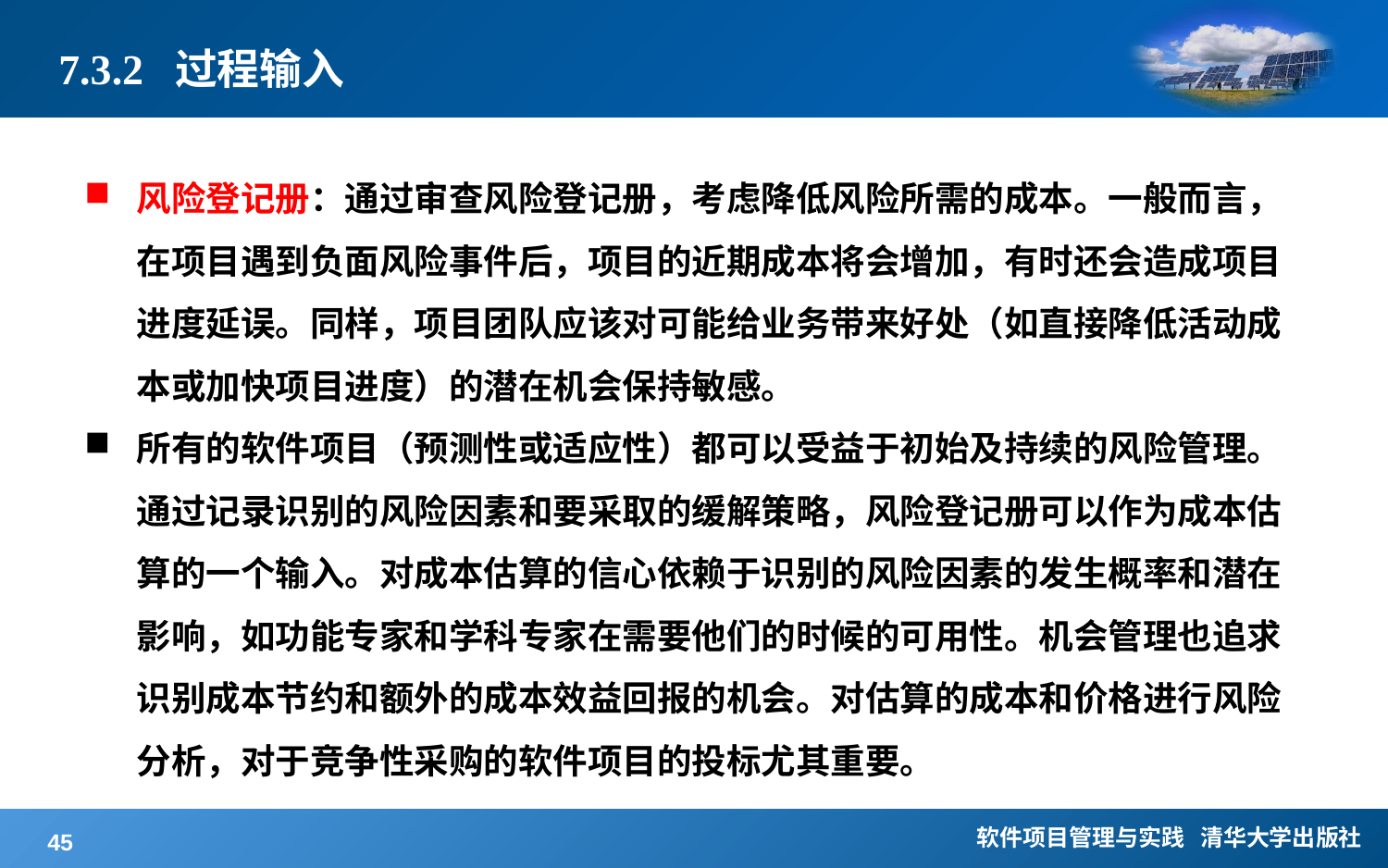

# 7.3.2  过程输入
风险登记册：通过审查风险登记册，考虑降低风险所需的成本。一般而言，在项目遇到负面风险事件后，项目的近期成本将会增加，有时还会造成项目进度延误。同样，项目团队应该对可能给业务带来好处（如直接降低活动成本或加快项目进度）的潜在机会保持敏感。
所有的软件项目（预测性或适应性）都可以受益于初始及持续的风险管理。通过记录识别的风险因素和要采取的缓解策略，风险登记册可以作为成本估算的一个输入。对成本估算的信心依赖于识别的风险因素的发生概率和潜在影响，如功能专家和学科专家在需要他们的时候的可用性。机会管理也追求识别成本节约和额外的成本效益回报的机会。对估算的成本和价格进行风险分析，对于竞争性采购的软件项目的投标尤其重要。